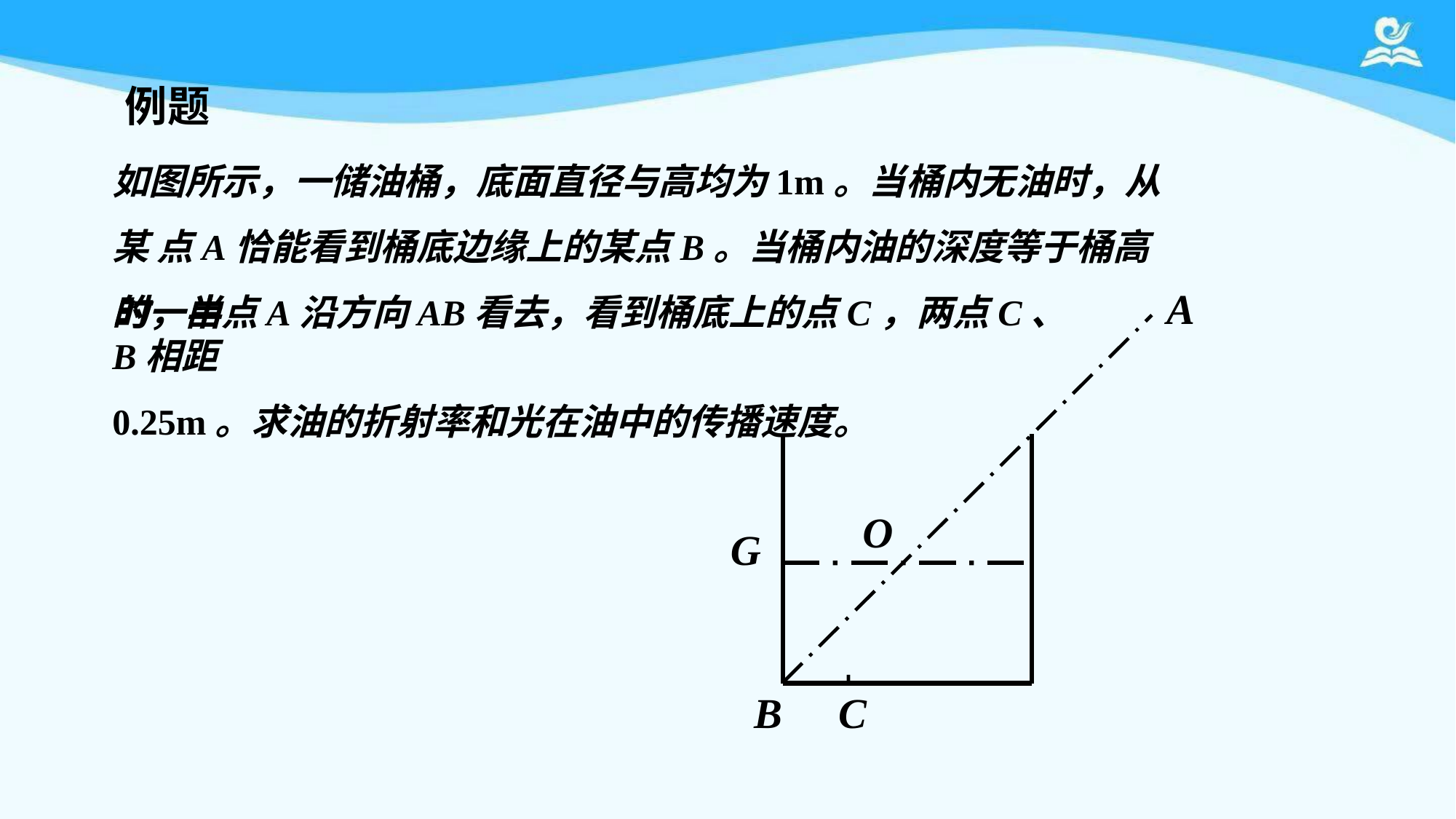

例题
# 如图所示，一储油桶，底面直径与高均为1m。当桶内无油时，从某 点A恰能看到桶底边缘上的某点B。当桶内油的深度等于桶高的一半
时，由点A沿方向AB看去，看到桶底上的点C，两点C、B相距
0.25m。求油的折射率和光在油中的传播速度。
A

O
G

B	C